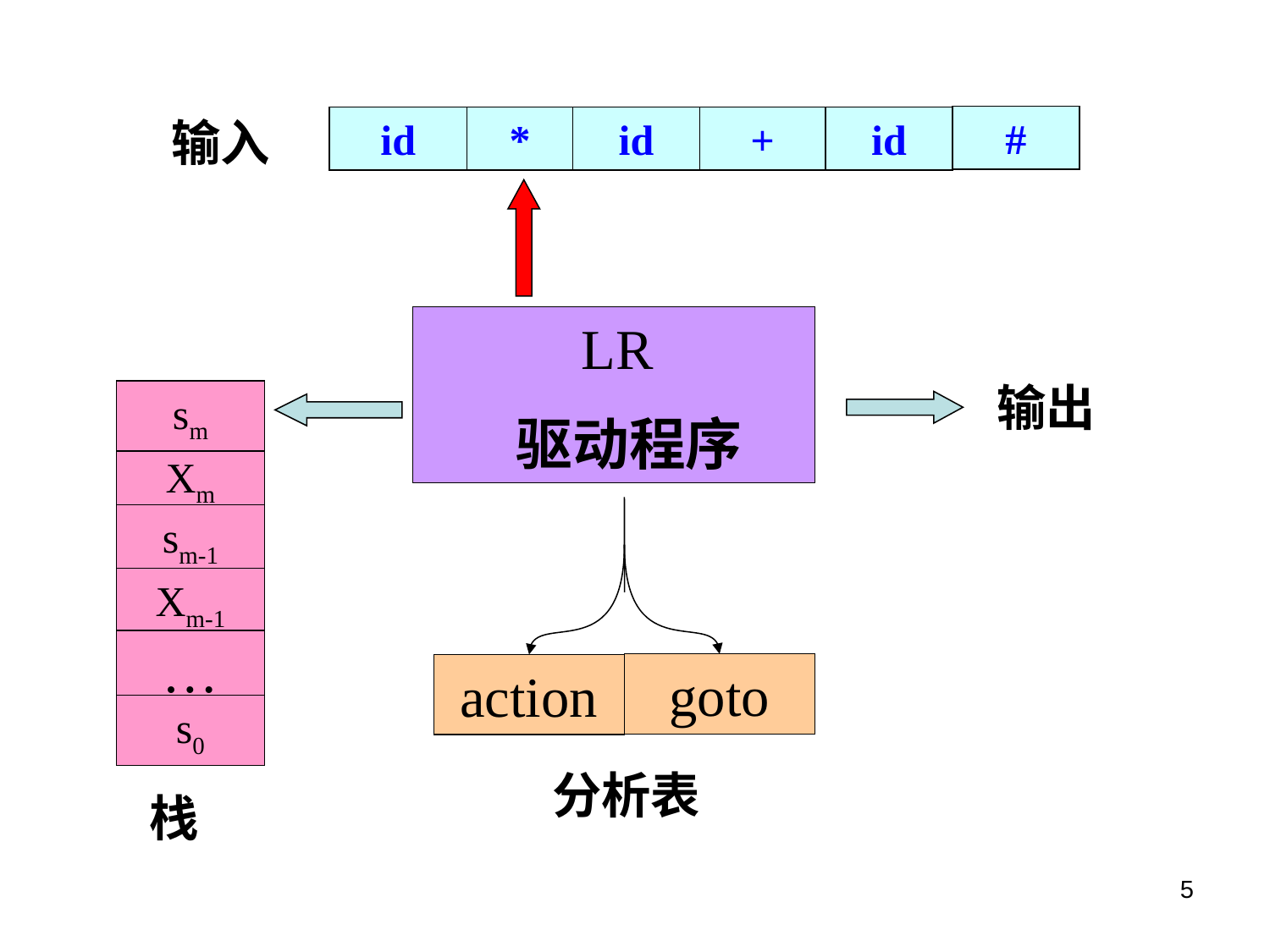

输入
#
id
*
id
+
id

           LR
      驱动程序
输出

sm
Xm
sm-1
Xm-1
…
s0
栈

goto
action
分析表

5